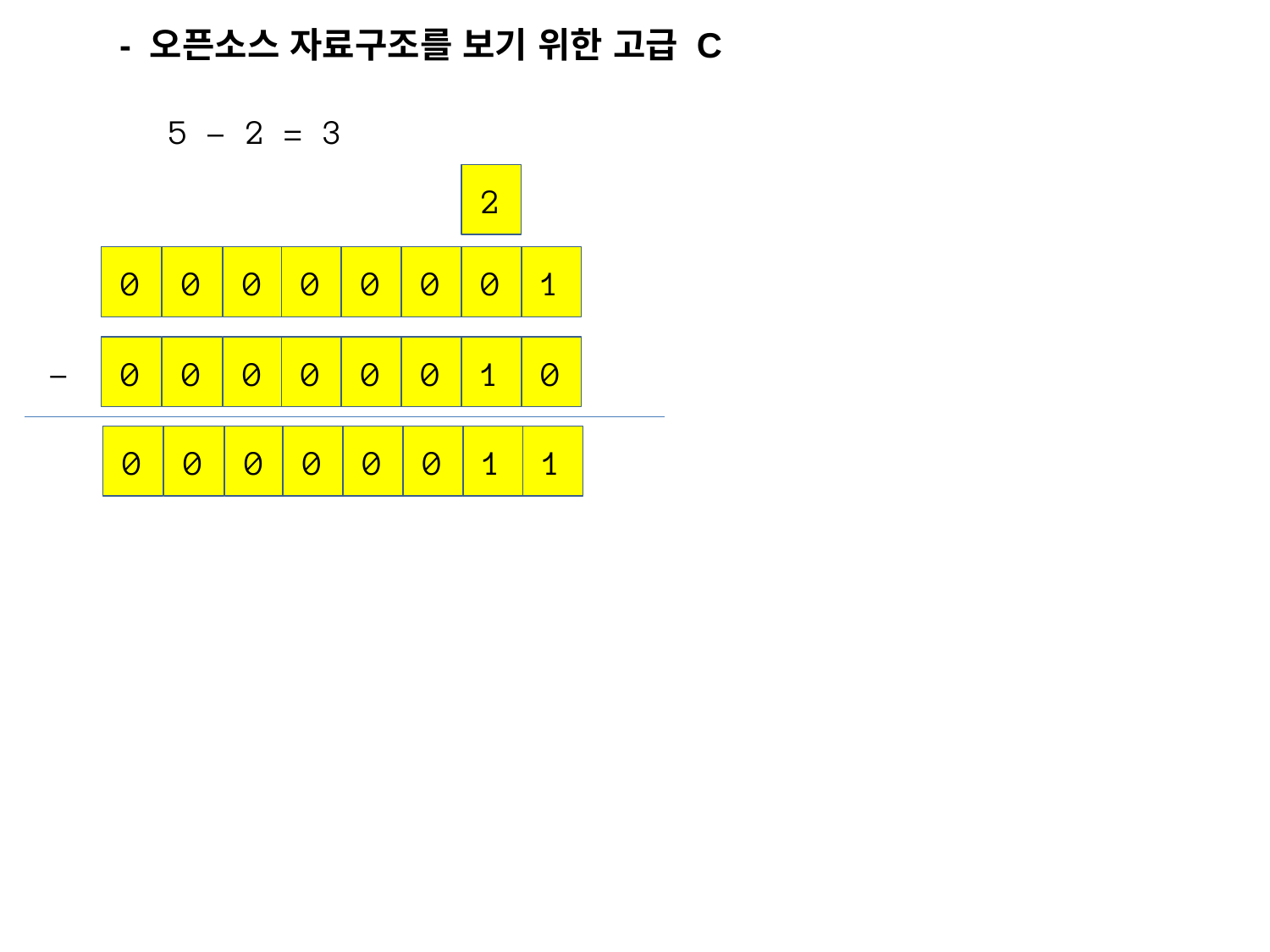

- 오픈소스 자료구조를 보기 위한 고급 C
5 - 2 = 3
2
0
0
0
0
0
0
0
1
0
0
0
0
0
0
1
0
-
0
0
0
0
0
0
1
1